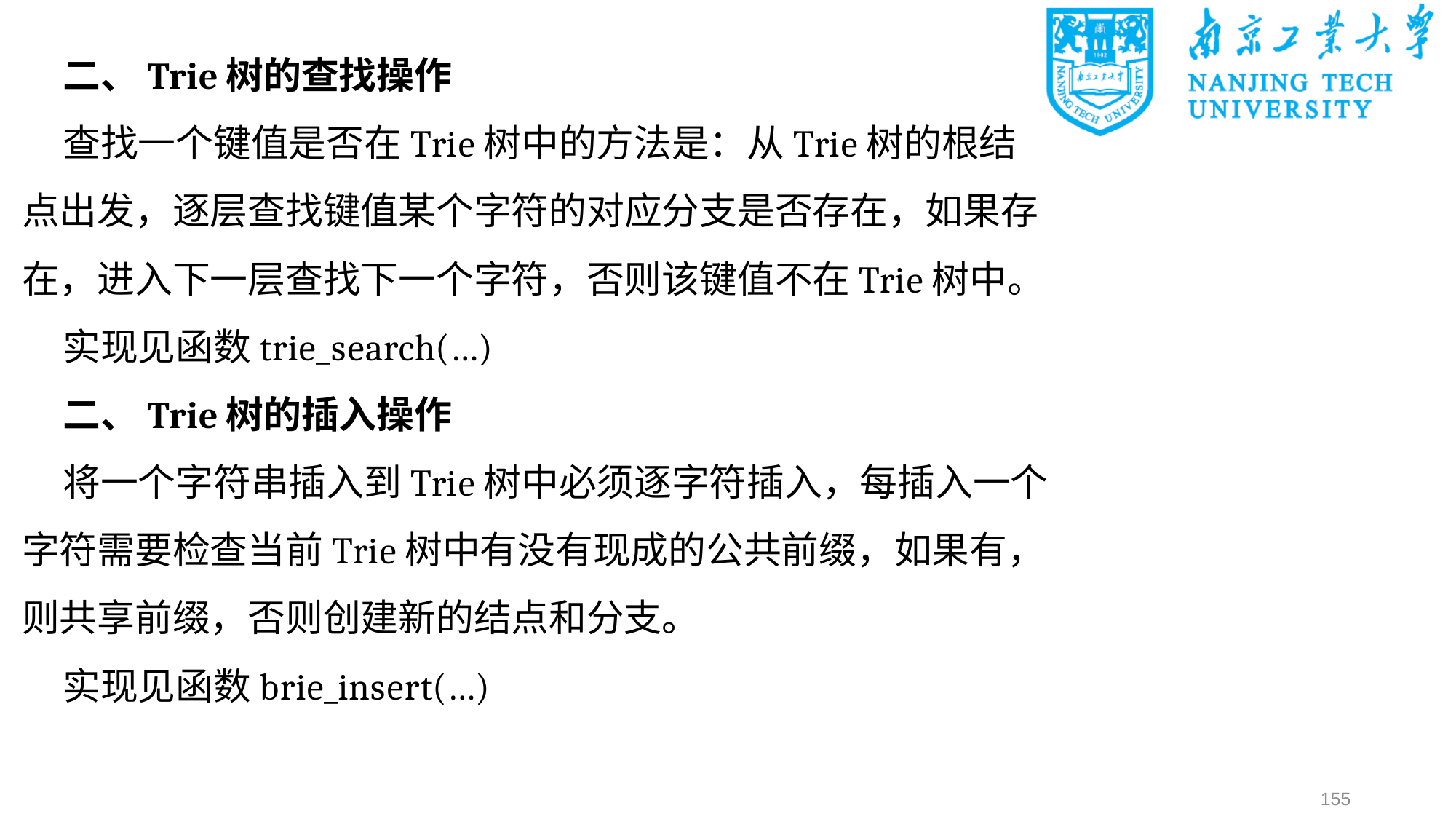

二、Trie树的查找操作
查找一个键值是否在Trie树中的方法是：从Trie树的根结点出发，逐层查找键值某个字符的对应分支是否存在，如果存在，进入下一层查找下一个字符，否则该键值不在Trie树中。
实现见函数trie_search(…)
二、Trie树的插入操作
将一个字符串插入到Trie树中必须逐字符插入，每插入一个字符需要检查当前Trie树中有没有现成的公共前缀，如果有，则共享前缀，否则创建新的结点和分支。
实现见函数brie_insert(…)
155